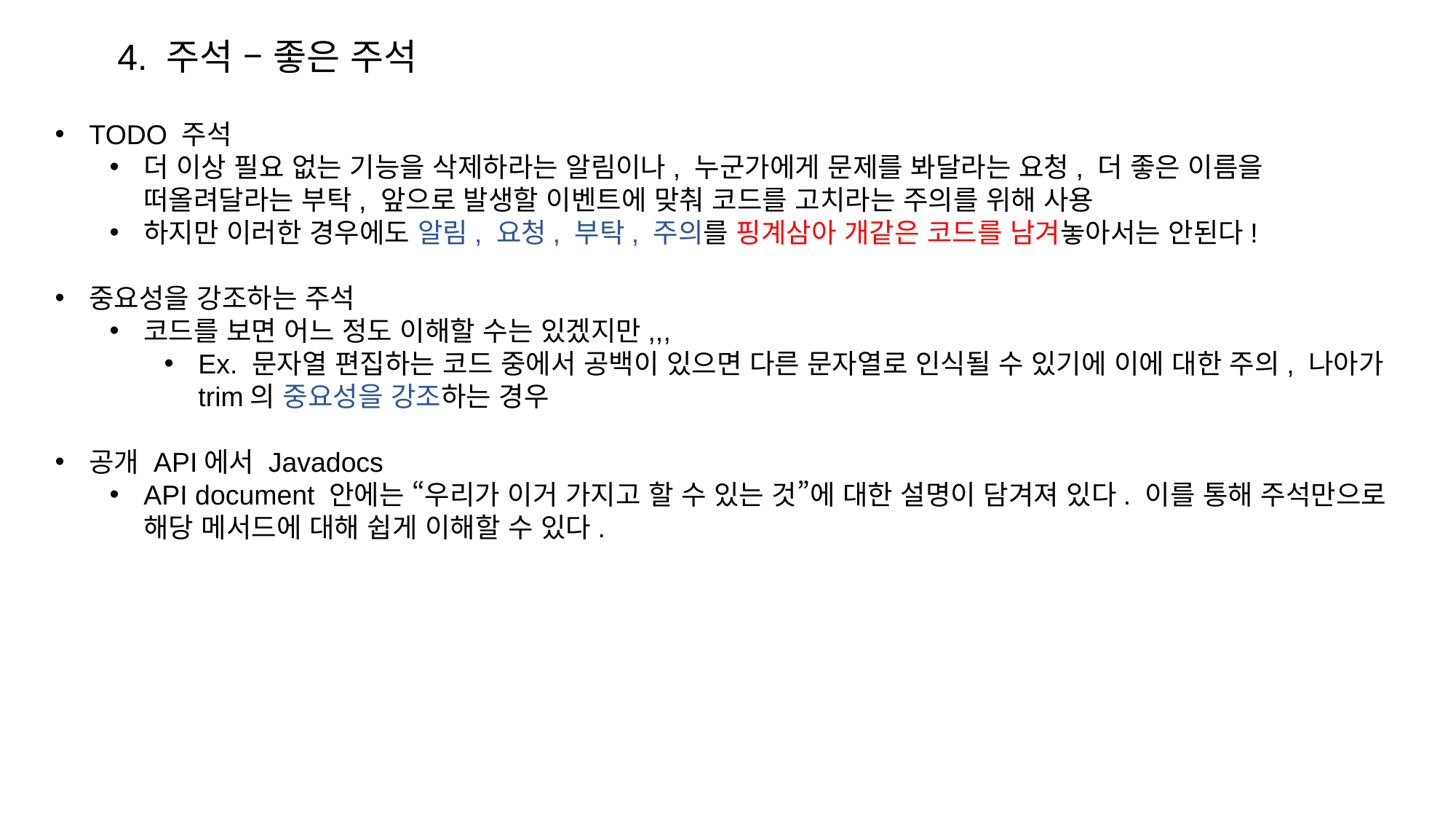

4. 주석 – 좋은 주석
TODO 주석
더 이상 필요 없는 기능을 삭제하라는 알림이나, 누군가에게 문제를 봐달라는 요청, 더 좋은 이름을 떠올려달라는 부탁, 앞으로 발생할 이벤트에 맞춰 코드를 고치라는 주의를 위해 사용
하지만 이러한 경우에도 알림, 요청, 부탁, 주의를 핑계삼아 개같은 코드를 남겨놓아서는 안된다!

중요성을 강조하는 주석
코드를 보면 어느 정도 이해할 수는 있겠지만,,,
Ex. 문자열 편집하는 코드 중에서 공백이 있으면 다른 문자열로 인식될 수 있기에 이에 대한 주의, 나아가 trim의 중요성을 강조하는 경우

공개 API에서 Javadocs
API document 안에는 “우리가 이거 가지고 할 수 있는 것”에 대한 설명이 담겨져 있다. 이를 통해 주석만으로 해당 메서드에 대해 쉽게 이해할 수 있다.